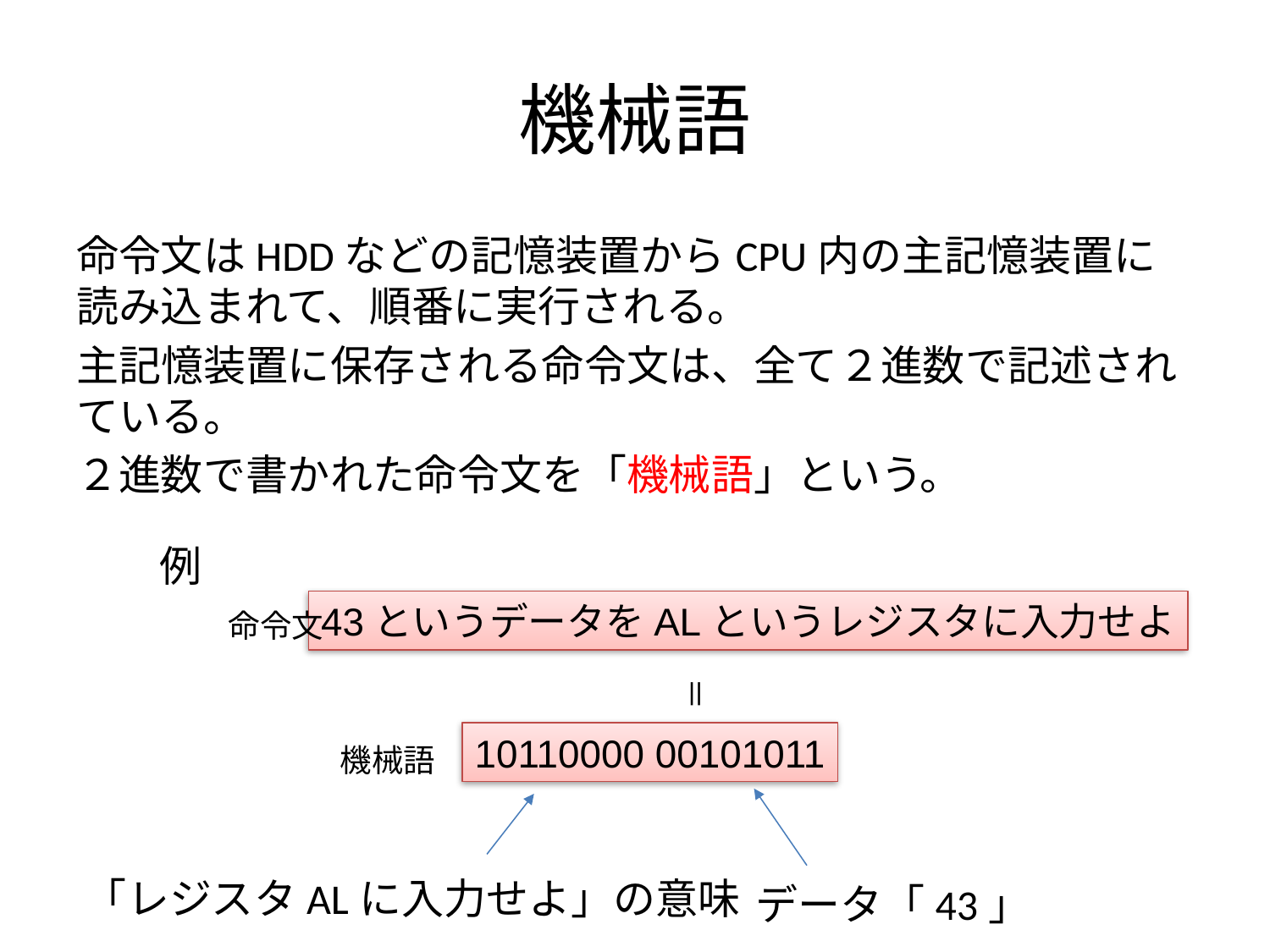

# 機械語
命令文はHDDなどの記憶装置からCPU内の主記憶装置に読み込まれて、順番に実行される。
主記憶装置に保存される命令文は、全て２進数で記述されている。
２進数で書かれた命令文を「機械語」という。

例
43というデータをALというレジスタに入力せよ
命令文
＝
10110000 00101011
機械語
「レジスタALに入力せよ」の意味
データ「43」